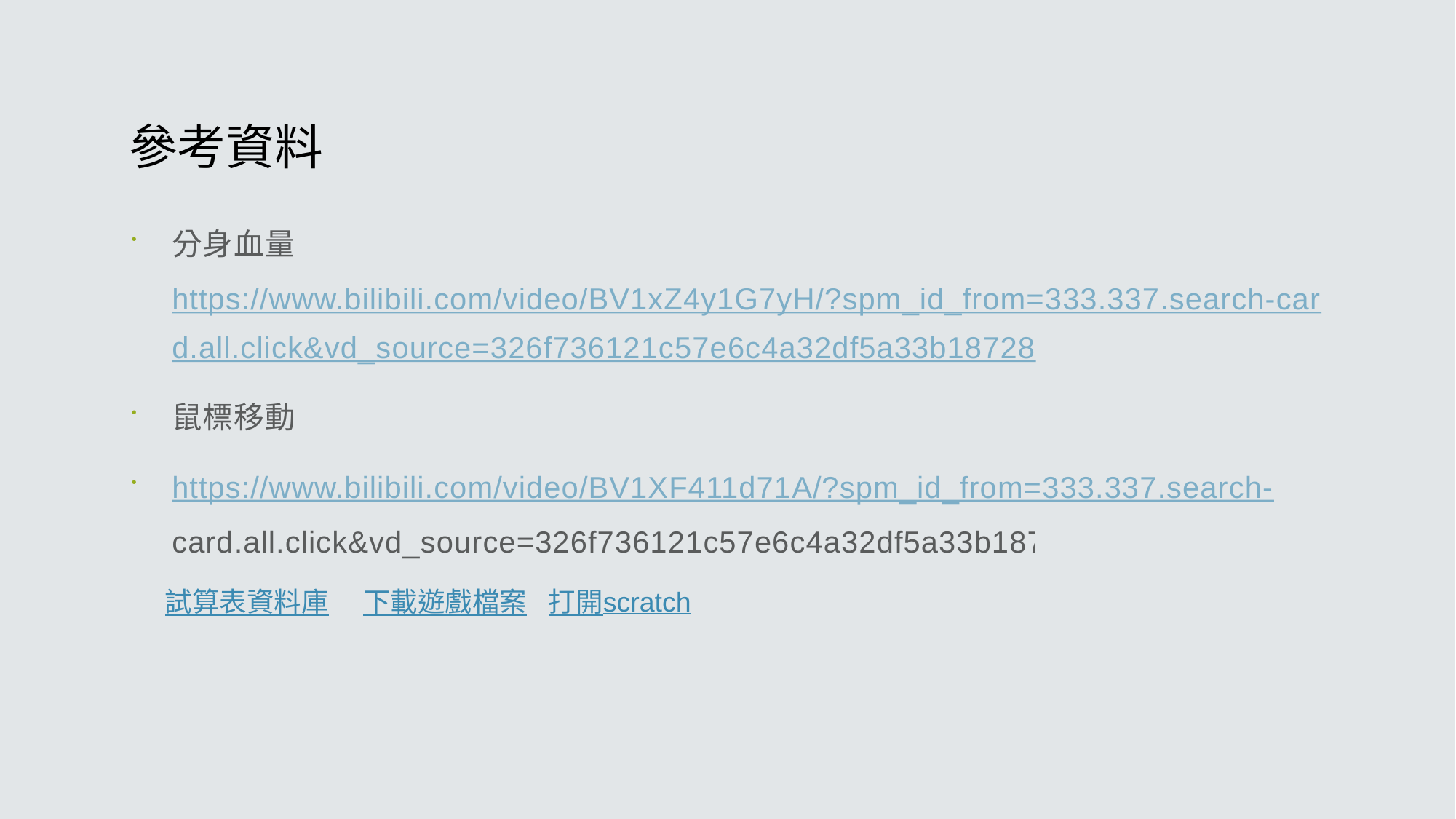

# 參考資料
分身血量https://www.bilibili.com/video/BV1xZ4y1G7yH/?spm_id_from=333.337.search-card.all.click&vd_source=326f736121c57e6c4a32df5a33b18728
鼠標移動
https://www.bilibili.com/video/BV1XF411d71A/?spm_id_from=333.337.search-   card.all.click&vd_source=326f736121c57e6c4a32df5a33b18728

試算表資料庫
下載遊戲檔案
打開scratch